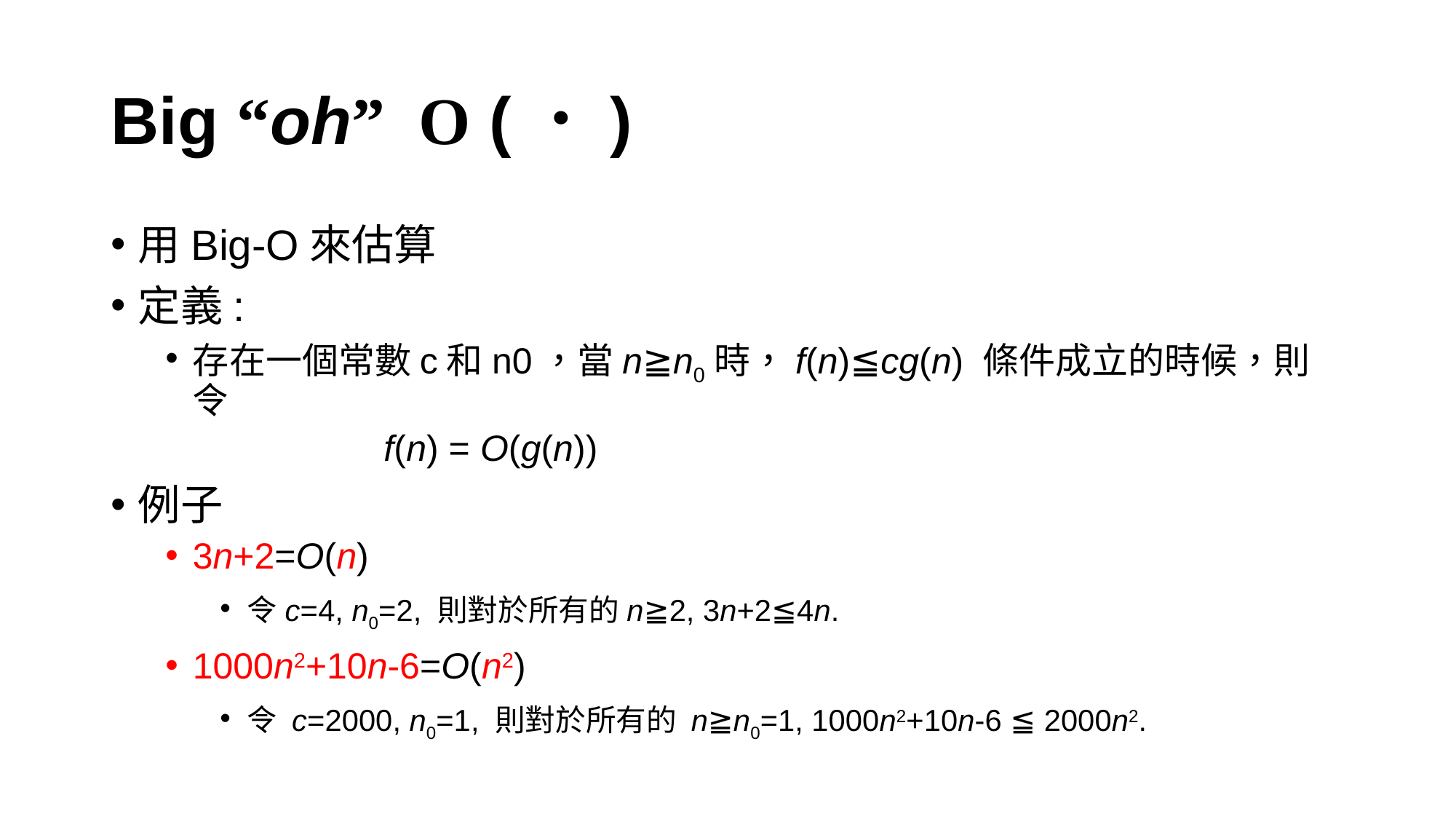

# Big “oh”  O (．)
用Big-O來估算
定義:
存在一個常數c和n0，當n≧n0時，f(n)≦cg(n) 條件成立的時候，則令
		f(n) = O(g(n))
例子
3n+2=O(n)
令c=4, n0=2, 則對於所有的n≧2, 3n+2≦4n.
1000n2+10n-6=O(n2)
令 c=2000, n0=1, 則對於所有的 n≧n0=1, 1000n2+10n-6 ≦ 2000n2.